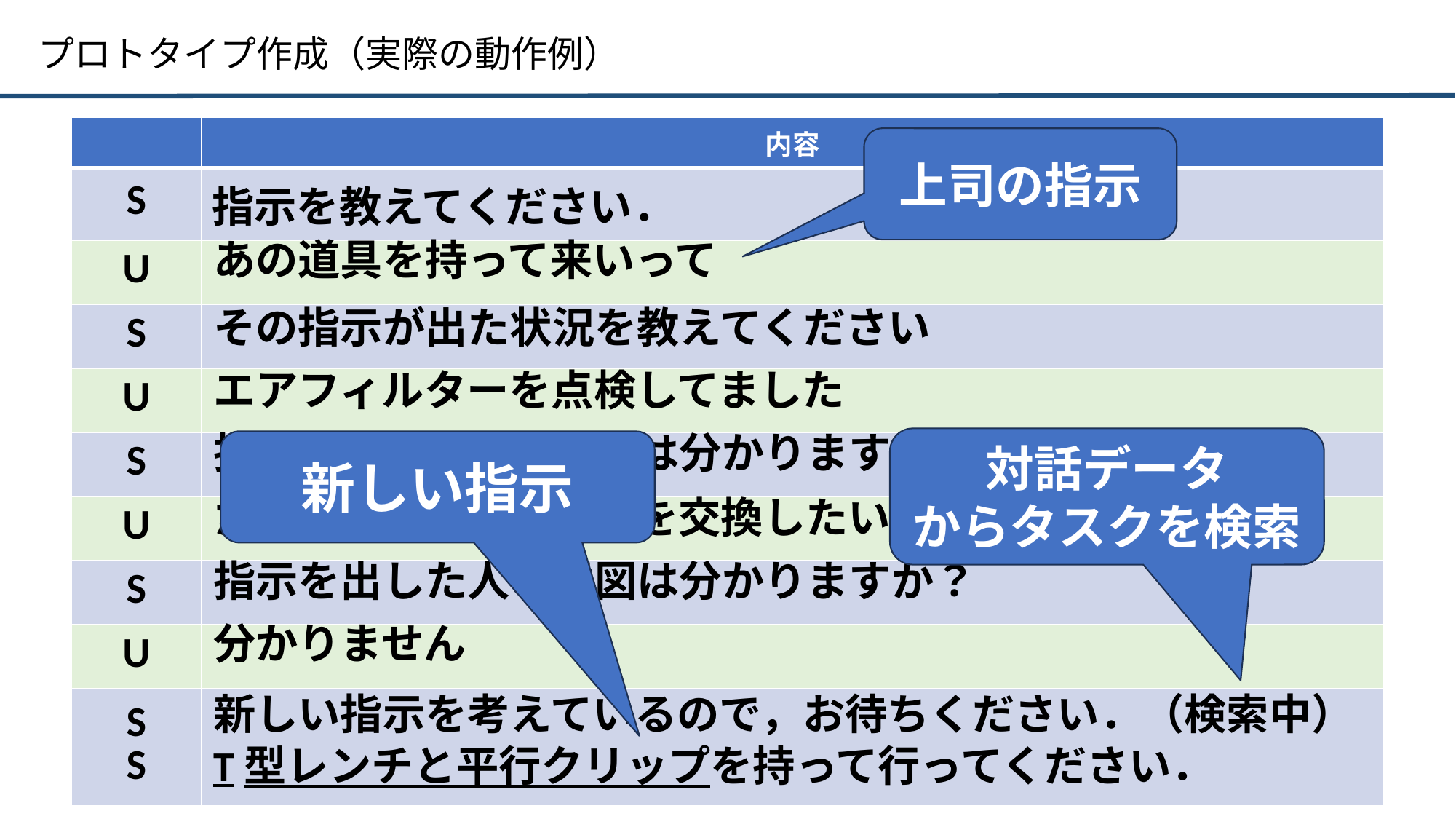

# プロトタイプ作成（実際の動作例）
|  | 内容 |
| --- | --- |
| S | 指示を教えてください． |
| U |  |
| S |  |
| U |  |
| S |  |
| U |  |
| S |  |
| U |  |
| S S |  |
上司の指示
あの道具を持って来いって
その指示が出た状況を教えてください
エアフィルターを点検してました
指示を出した人の目的は分かりますか？
対話データ
からタスクを検索
新しい指示
たぶんエアフィルターを交換したいんだと思います
指示を出した人の意図は分かりますか？
分かりません
新しい指示を考えているので，お待ちください．（検索中）
T型レンチと平行クリップを持って行ってください．